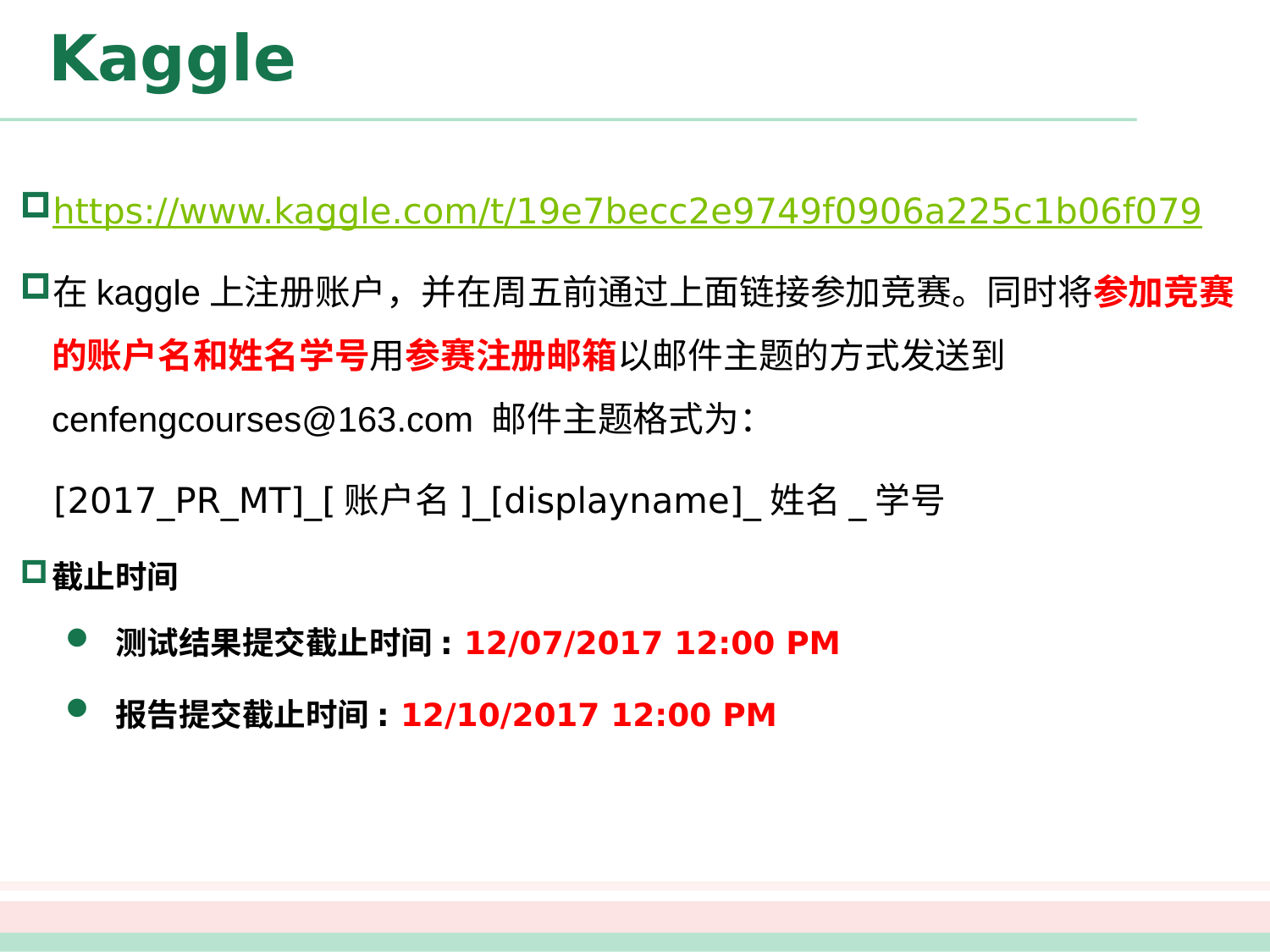

# Kaggle
https://www.kaggle.com/t/19e7becc2e9749f0906a225c1b06f079
在kaggle上注册账户，并在周五前通过上面链接参加竞赛。同时将参加竞赛的账户名和姓名学号用参赛注册邮箱以邮件主题的方式发送到cenfengcourses@163.com 邮件主题格式为：
   [2017_PR_MT]_[账户名]_[displayname]_姓名_学号
截止时间
测试结果提交截止时间: 12/07/2017 12:00 PM
报告提交截止时间: 12/10/2017 12:00 PM